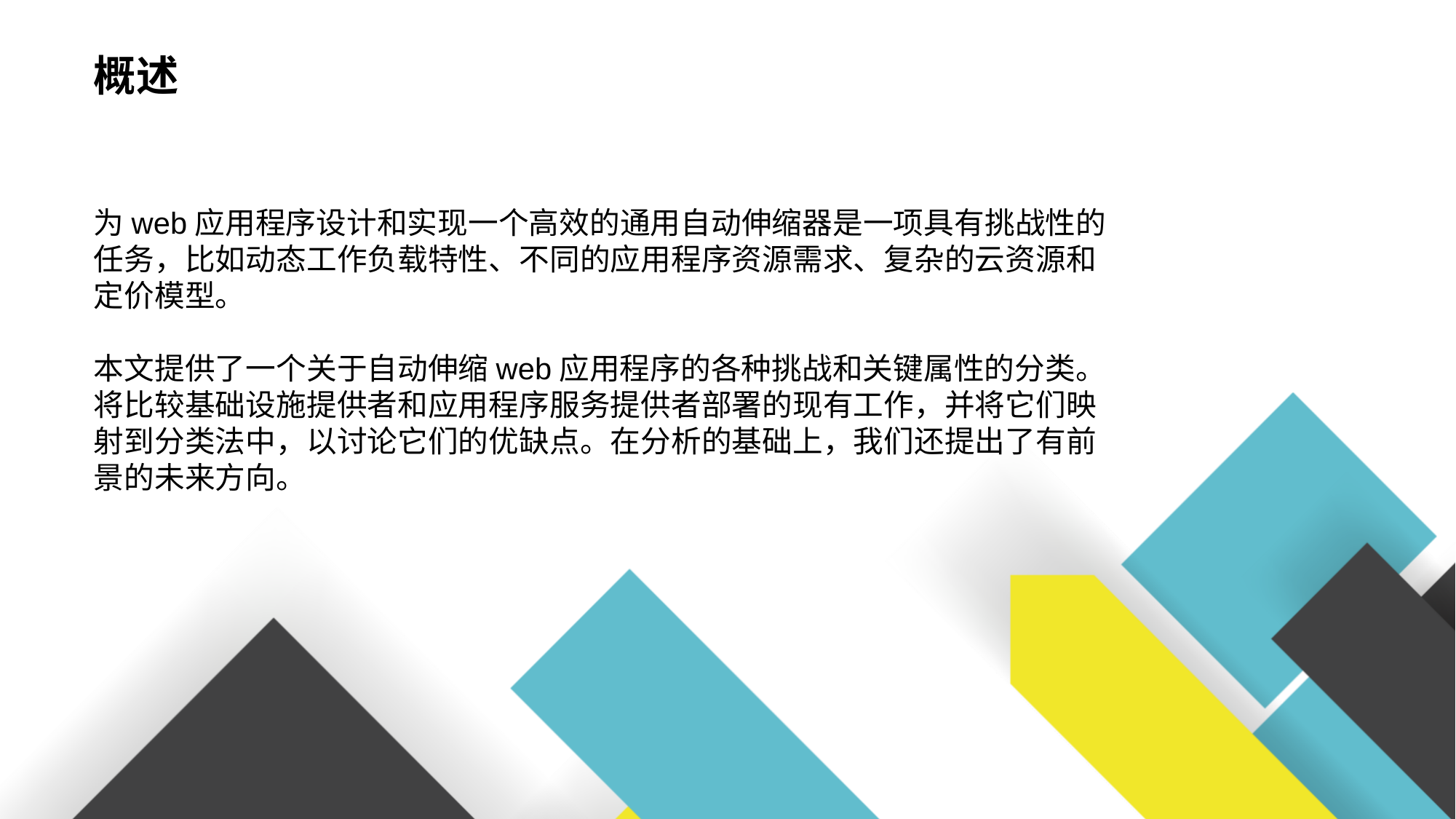

概述
为web应用程序设计和实现一个高效的通用自动伸缩器是一项具有挑战性的任务，比如动态工作负载特性、不同的应用程序资源需求、复杂的云资源和定价模型。

本文提供了一个关于自动伸缩web应用程序的各种挑战和关键属性的分类。将比较基础设施提供者和应用程序服务提供者部署的现有工作，并将它们映射到分类法中，以讨论它们的优缺点。在分析的基础上，我们还提出了有前景的未来方向。